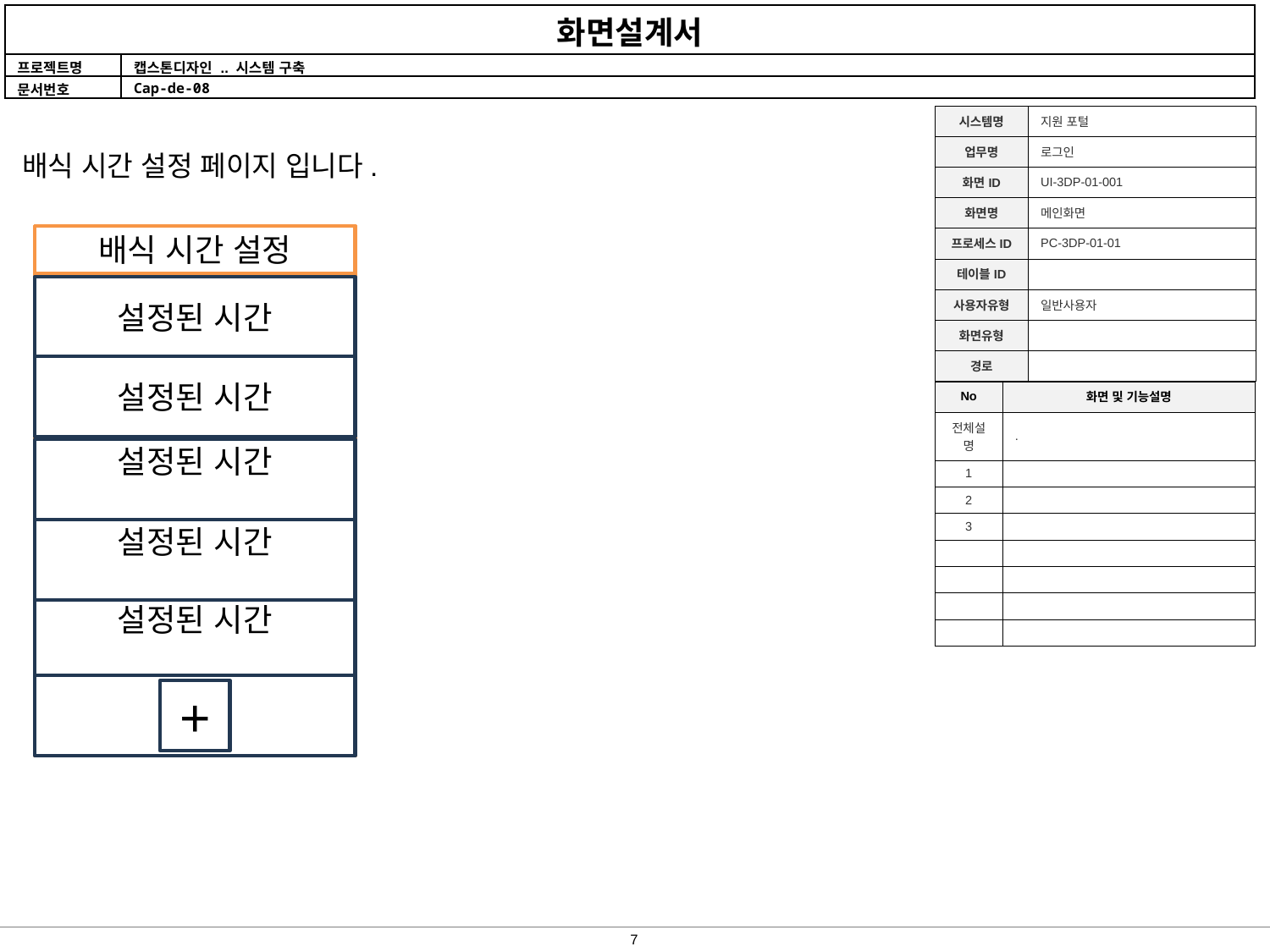

| 시스템명 | 지원 포털 |
| --- | --- |
| 업무명 | 로그인 |
| 화면ID | UI-3DP-01-001 |
| 화면명 | 메인화면 |
| 프로세스ID | PC-3DP-01-01 |
| 테이블ID |  |
| 사용자유형 | 일반사용자 |
| 화면유형 |  |
| 경로 |  |
배식 시간 설정 페이지 입니다.

배식 시간 설정
설정된 시간
설정된 시간
| No | 화면 및 기능설명 |
| --- | --- |
| 전체설명 | . |
| 1 |  |
| 2 |  |
| 3 |  |
|  |  |
|  |  |
|  |  |
|  |  |
설정된 시간

설정된 시간

설정된 시간

+